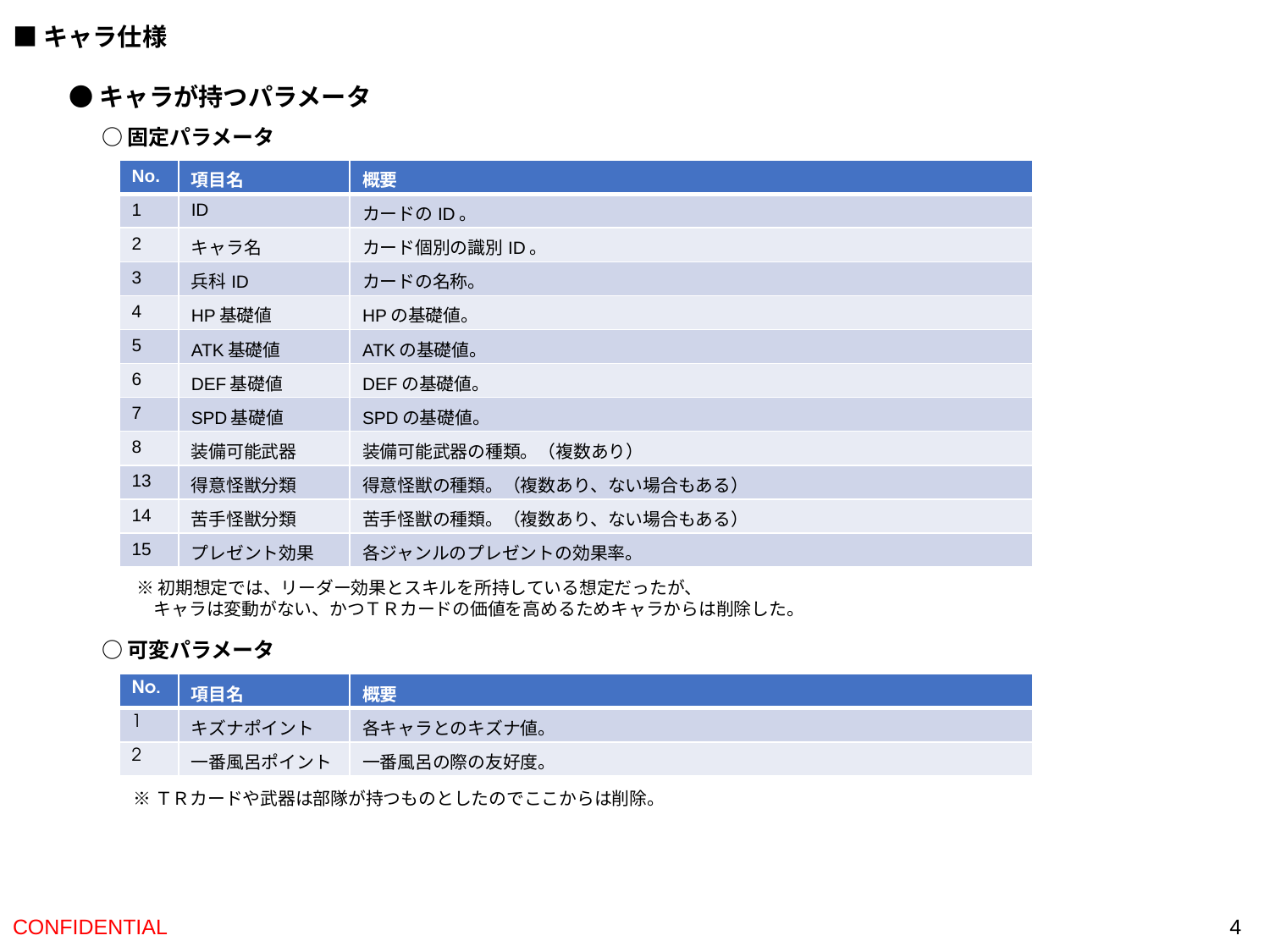

■キャラ仕様
●キャラが持つパラメータ
○固定パラメータ
| No. | 項目名 | 概要 |
| --- | --- | --- |
| 1 | ID | カードのID。 |
| 2 | キャラ名 | カード個別の識別ID。 |
| 3 | 兵科ID | カードの名称。 |
| 4 | HP基礎値 | HPの基礎値。 |
| 5 | ATK基礎値 | ATKの基礎値。 |
| 6 | DEF基礎値 | DEFの基礎値。 |
| 7 | SPD基礎値 | SPDの基礎値。 |
| 8 | 装備可能武器 | 装備可能武器の種類。（複数あり） |
| 13 | 得意怪獣分類 | 得意怪獣の種類。（複数あり、ない場合もある） |
| 14 | 苦手怪獣分類 | 苦手怪獣の種類。（複数あり、ない場合もある） |
| 15 | プレゼント効果 | 各ジャンルのプレゼントの効果率。 |
※初期想定では、リーダー効果とスキルを所持している想定だったが、
　キャラは変動がない、かつＴＲカードの価値を高めるためキャラからは削除した。
○可変パラメータ
| No. | 項目名 | 概要 |
| --- | --- | --- |
| 1 | キズナポイント | 各キャラとのキズナ値。 |
| 2 | 一番風呂ポイント | 一番風呂の際の友好度。 |
※ＴＲカードや武器は部隊が持つものとしたのでここからは削除。
4
CONFIDENTIAL